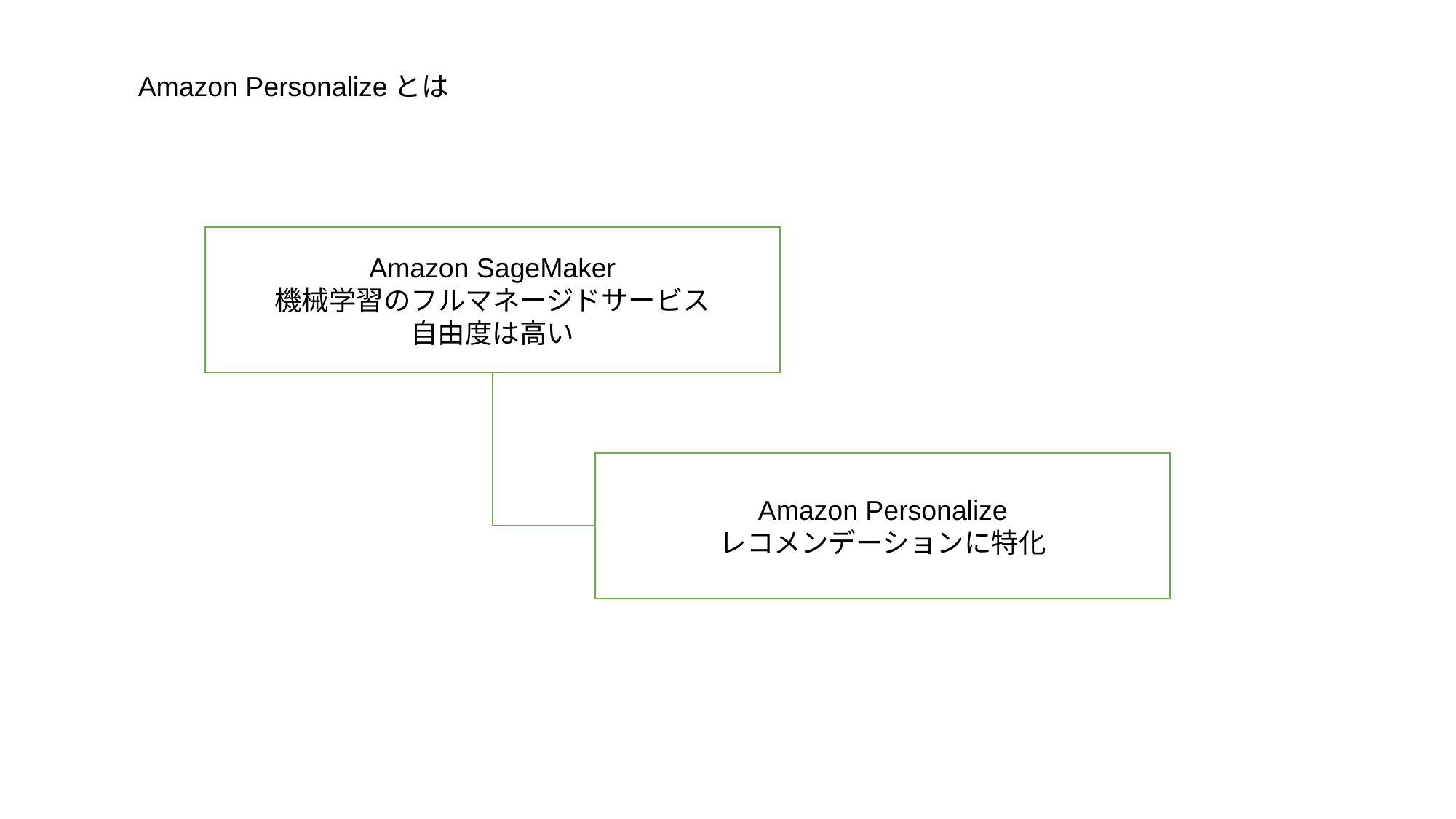

Amazon Personalizeとは
Amazon SageMaker
機械学習のフルマネージドサービス
自由度は高い
Amazon Personalize
レコメンデーションに特化